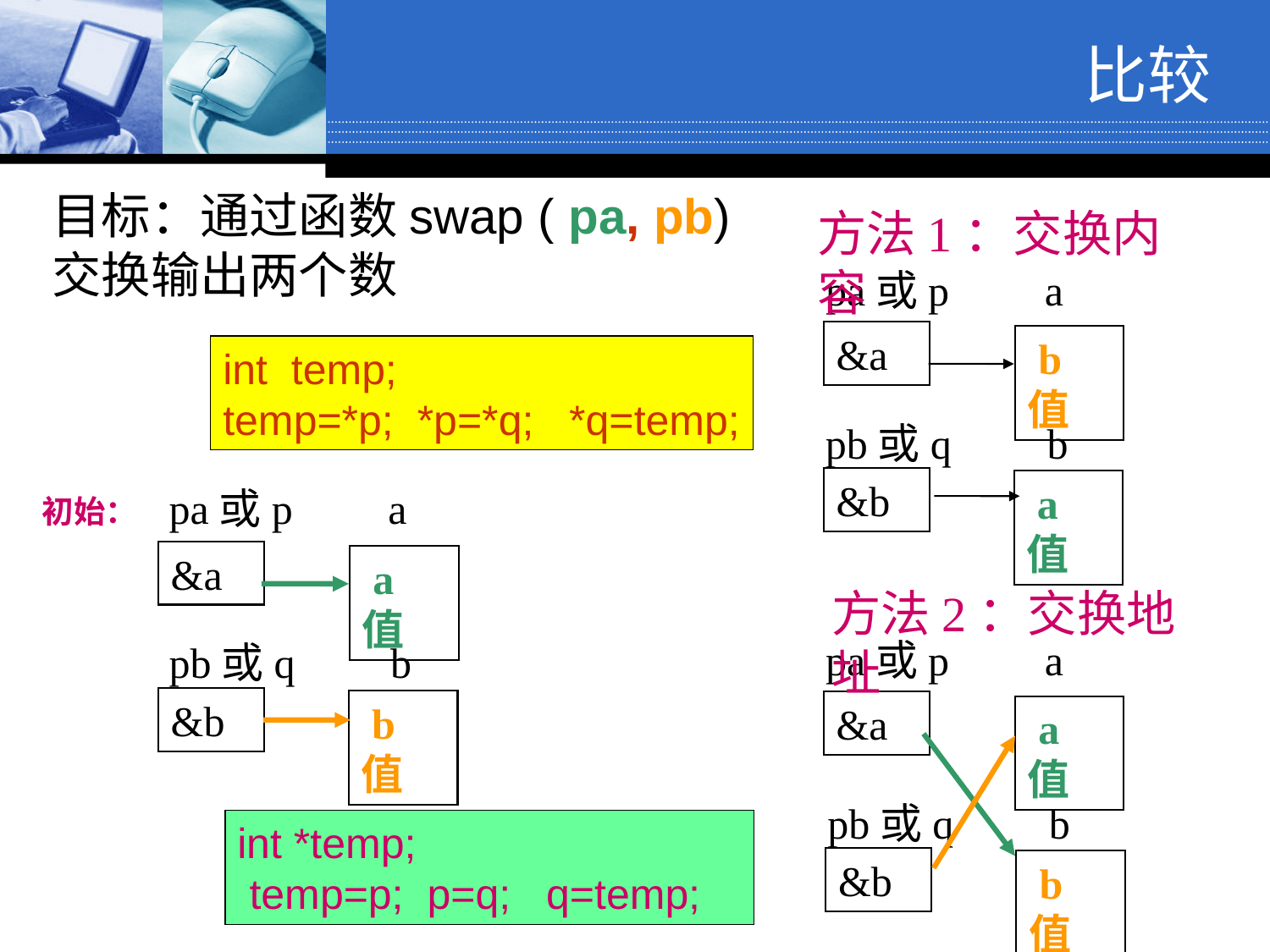

# 比较
目标：通过函数swap ( pa, pb)交换输出两个数
方法1：交换内容
pa或p         a
&a
 b值
int  temp;
temp=*p;  *p=*q;   *q=temp;

pb或q         b
&b
 a值
pa或p         a
初始：

&a
 a值
方法2：交换地址

pa或p         a
pb或q         b
&b
 b值
&a
 a值

pb或q         b
int *temp;
 temp=p;  p=q;   q=temp;
&b
 b值